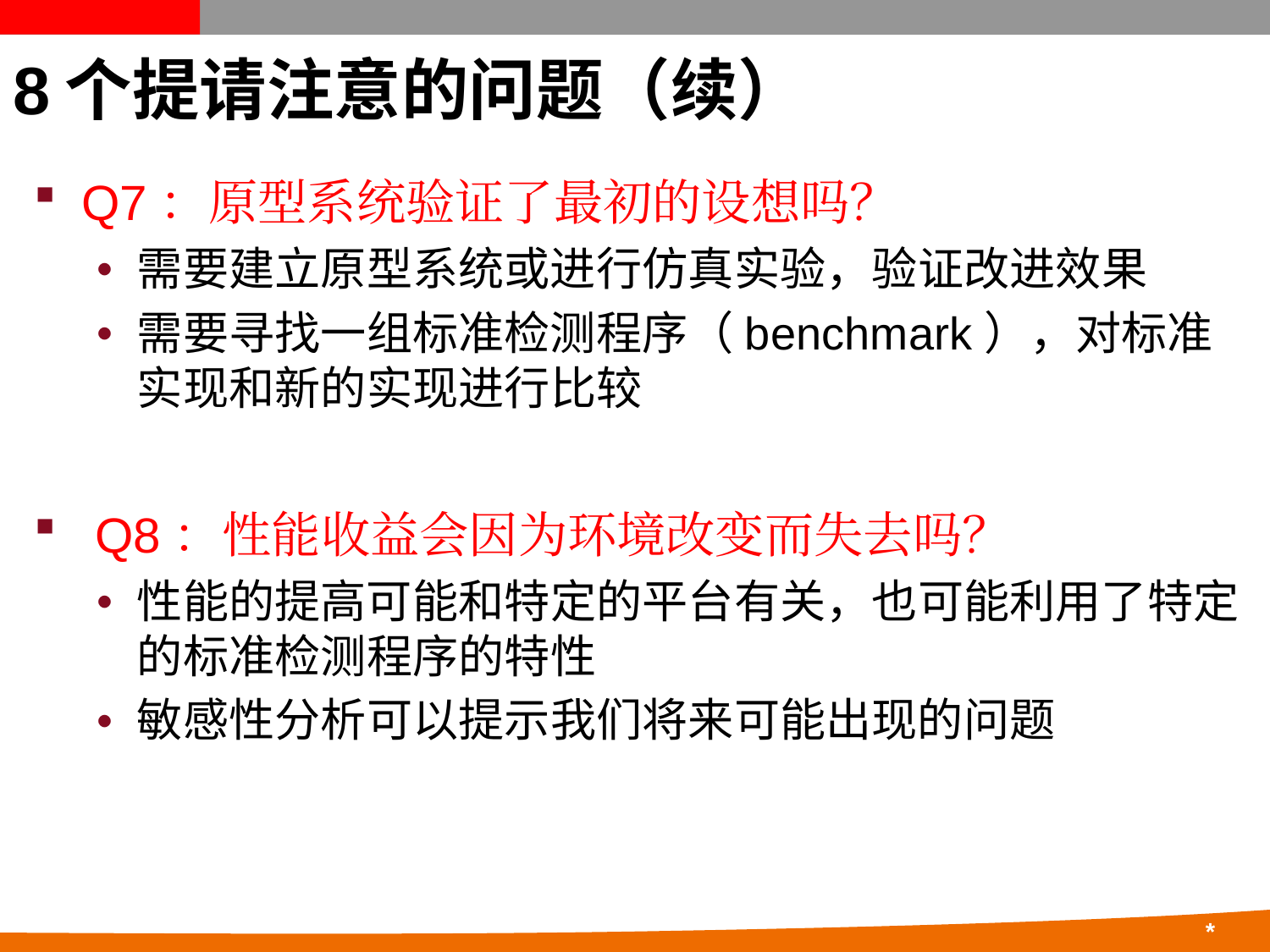

# 8个提请注意的问题（续）
Q7：原型系统验证了最初的设想吗？
需要建立原型系统或进行仿真实验，验证改进效果
需要寻找一组标准检测程序（benchmark），对标准实现和新的实现进行比较

 Q8：性能收益会因为环境改变而失去吗？
性能的提高可能和特定的平台有关，也可能利用了特定的标准检测程序的特性
敏感性分析可以提示我们将来可能出现的问题